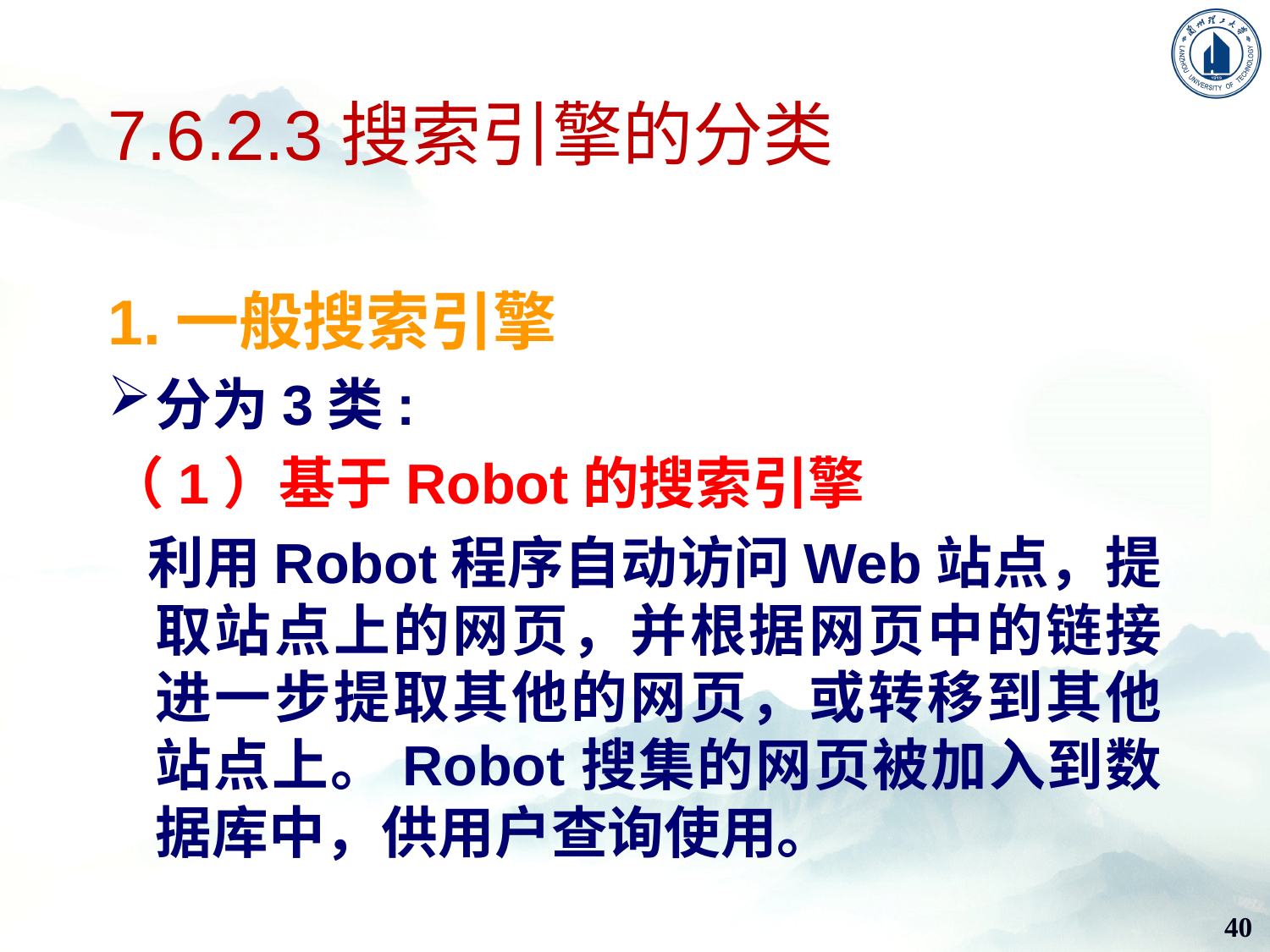

# 7.6.2.3搜索引擎的分类
1.一般搜索引擎
分为3类:
（1）基于Robot的搜索引擎
  利用Robot程序自动访问Web站点，提取站点上的网页，并根据网页中的链接进一步提取其他的网页，或转移到其他站点上。Robot搜集的网页被加入到数据库中，供用户查询使用。
40